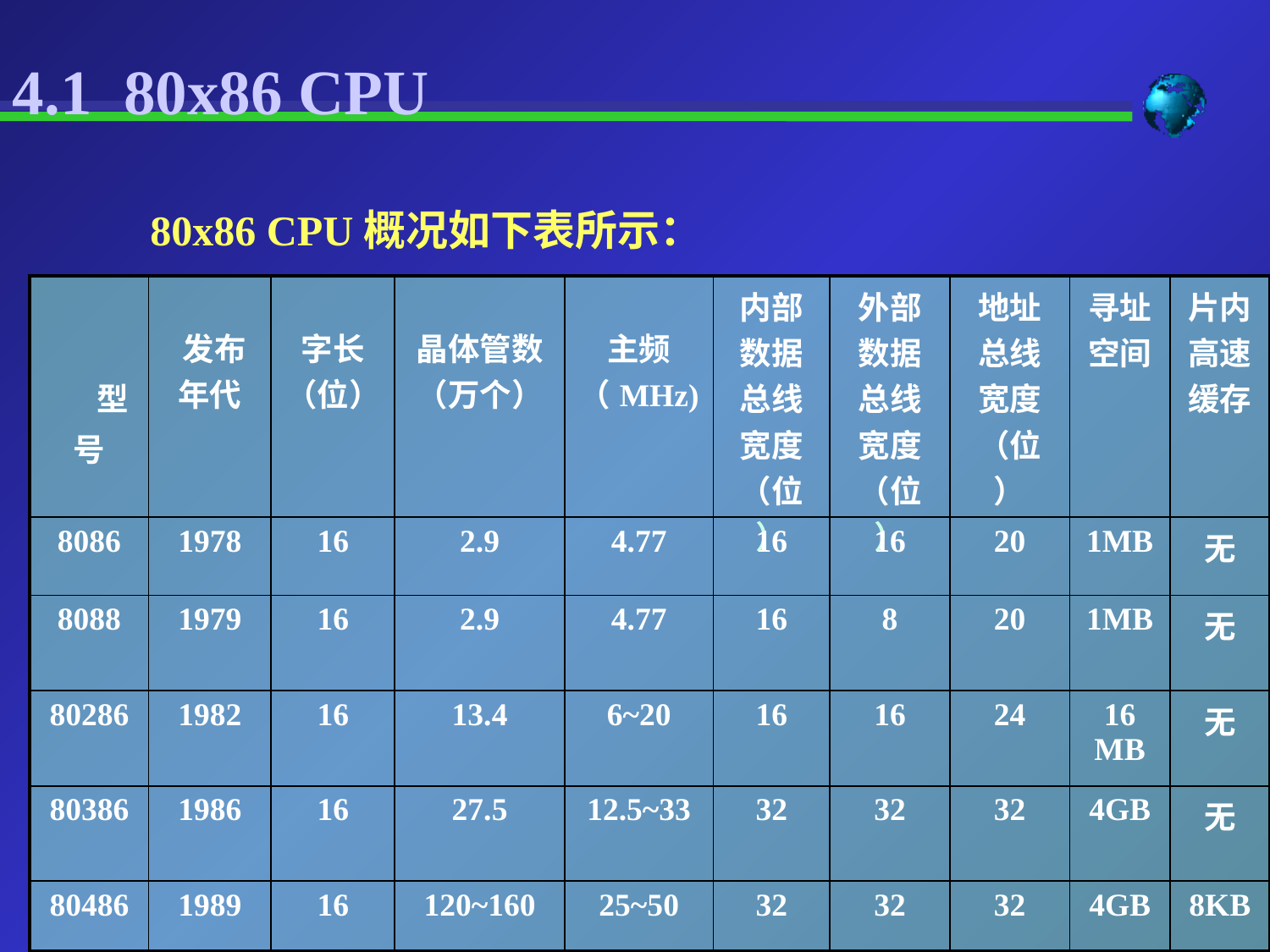

4.1  80x86 CPU

             80x86 CPU概况如下表所示：
| 型号 | 发布 年代 | 字长 （位） | 晶体管数（万个） | 主频（MHz) | 内部数据总线宽度（位） | 外部数据总线宽度（位） | 地址总线宽度（位） | 寻址空间 | 片内高速缓存 |
| --- | --- | --- | --- | --- | --- | --- | --- | --- | --- |
| 8086 | 1978 | 16 | 2.9 | 4.77 | 16 | 16 | 20 | 1MB | 无 |
| 8088 | 1979 | 16 | 2.9 | 4.77 | 16 | 8 | 20 | 1MB | 无 |
| 80286 | 1982 | 16 | 13.4 | 6~20 | 16 | 16 | 24 | 16 MB | 无 |
| 80386 | 1986 | 16 | 27.5 | 12.5~33 | 32 | 32 | 32 | 4GB | 无 |
| 80486 | 1989 | 16 | 120~160 | 25~50 | 32 | 32 | 32 | 4GB | 8KB |
4